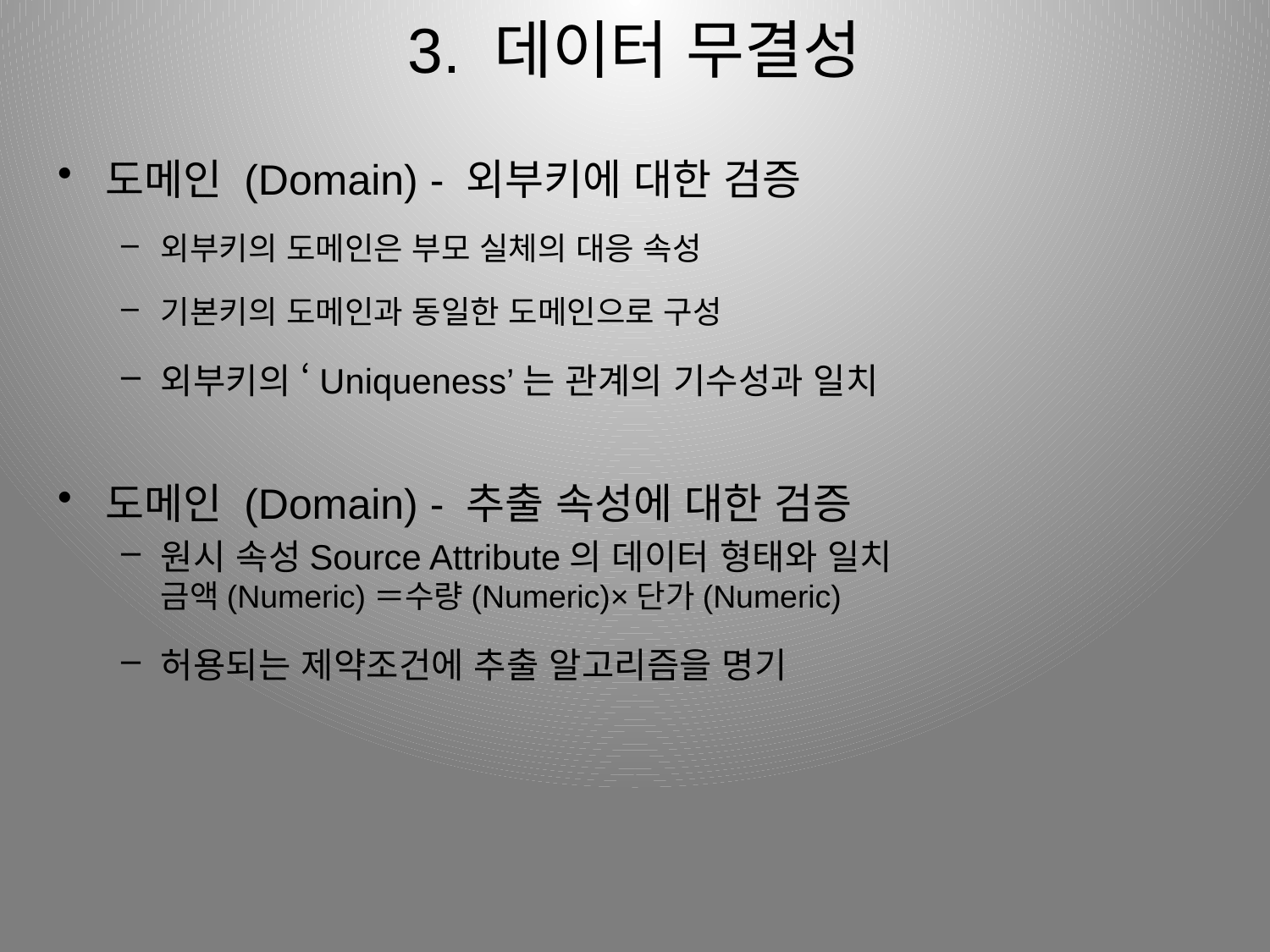

# 3. 데이터 무결성
도메인 (Domain) - 외부키에 대한 검증
외부키의 도메인은 부모 실체의 대응 속성
기본키의 도메인과 동일한 도메인으로 구성
외부키의 ‘Uniqueness’는 관계의 기수성과 일치

도메인 (Domain) - 추출 속성에 대한 검증
원시 속성Source Attribute의 데이터 형태와 일치
금액(Numeric)＝수량(Numeric)×단가(Numeric)
허용되는 제약조건에 추출 알고리즘을 명기